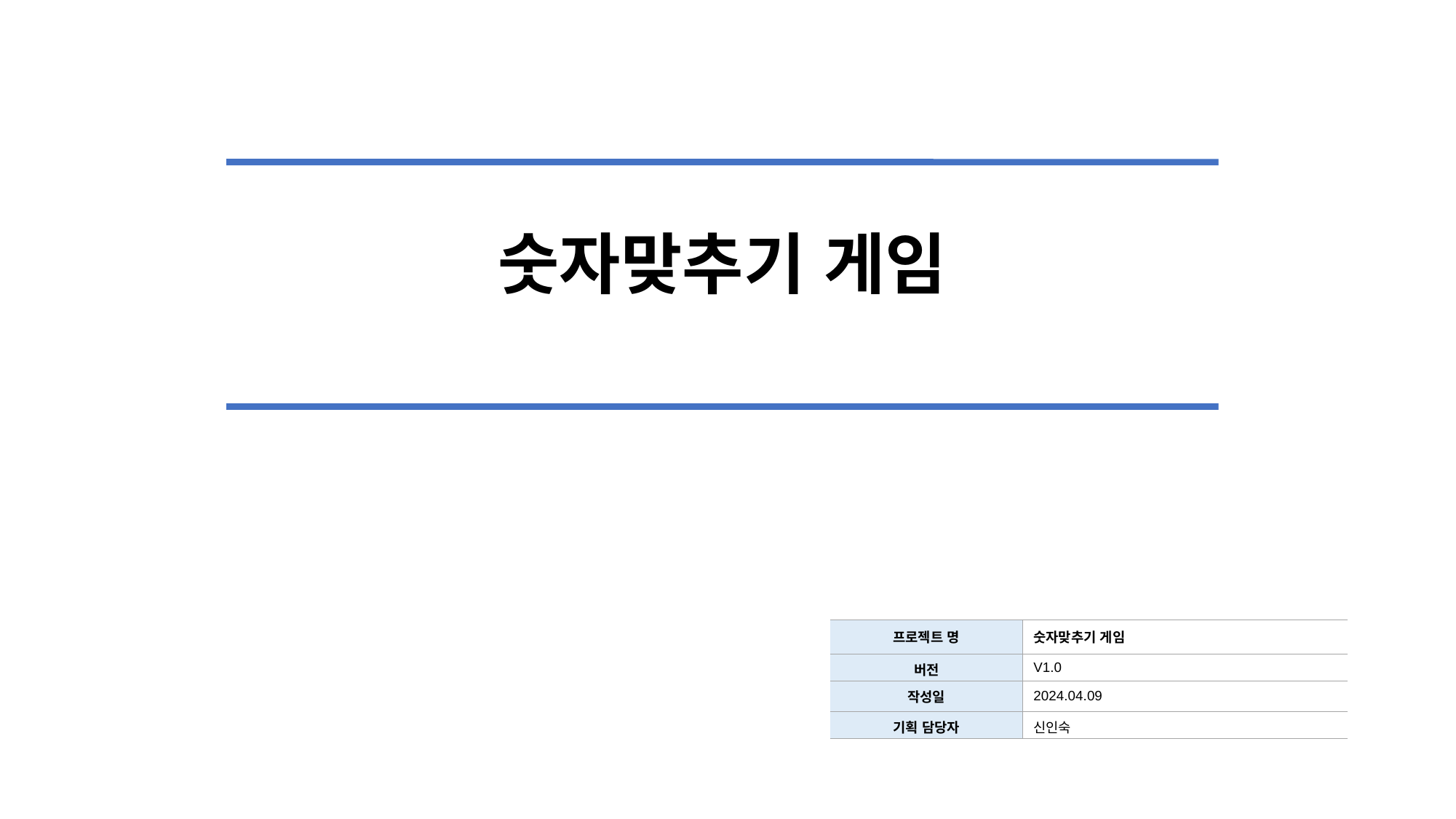

숫자맞추기 게임

| 프로젝트 명 | 숫자맞추기 게임 |
| --- | --- |
| 버전 | V1.0 |
| 작성일 | 2024.04.09 |
| 기획 담당자 | 신인숙 |